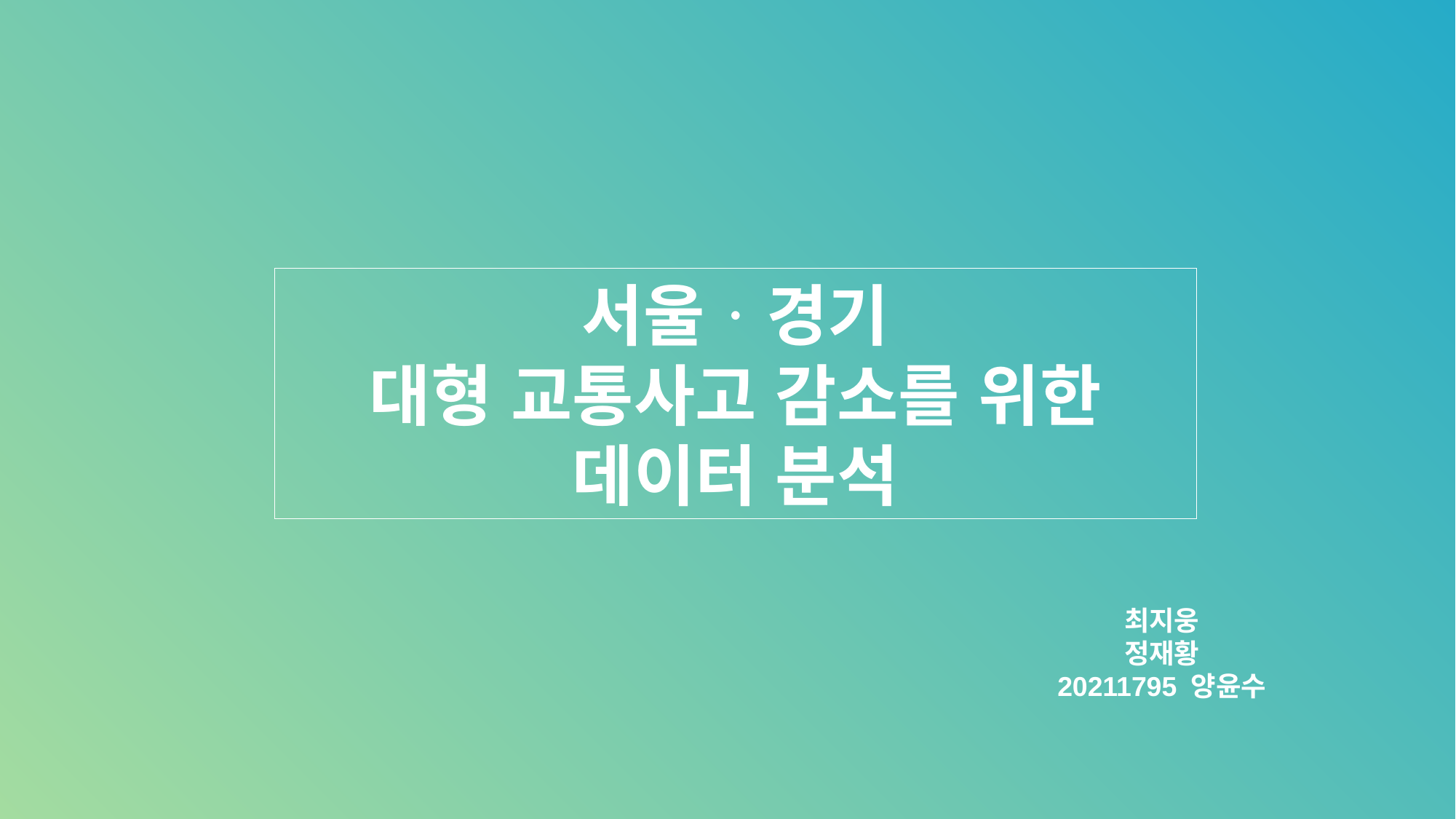

서울ㆍ경기
대형 교통사고 감소를 위한
데이터 분석
최지웅
정재황
20211795 양윤수